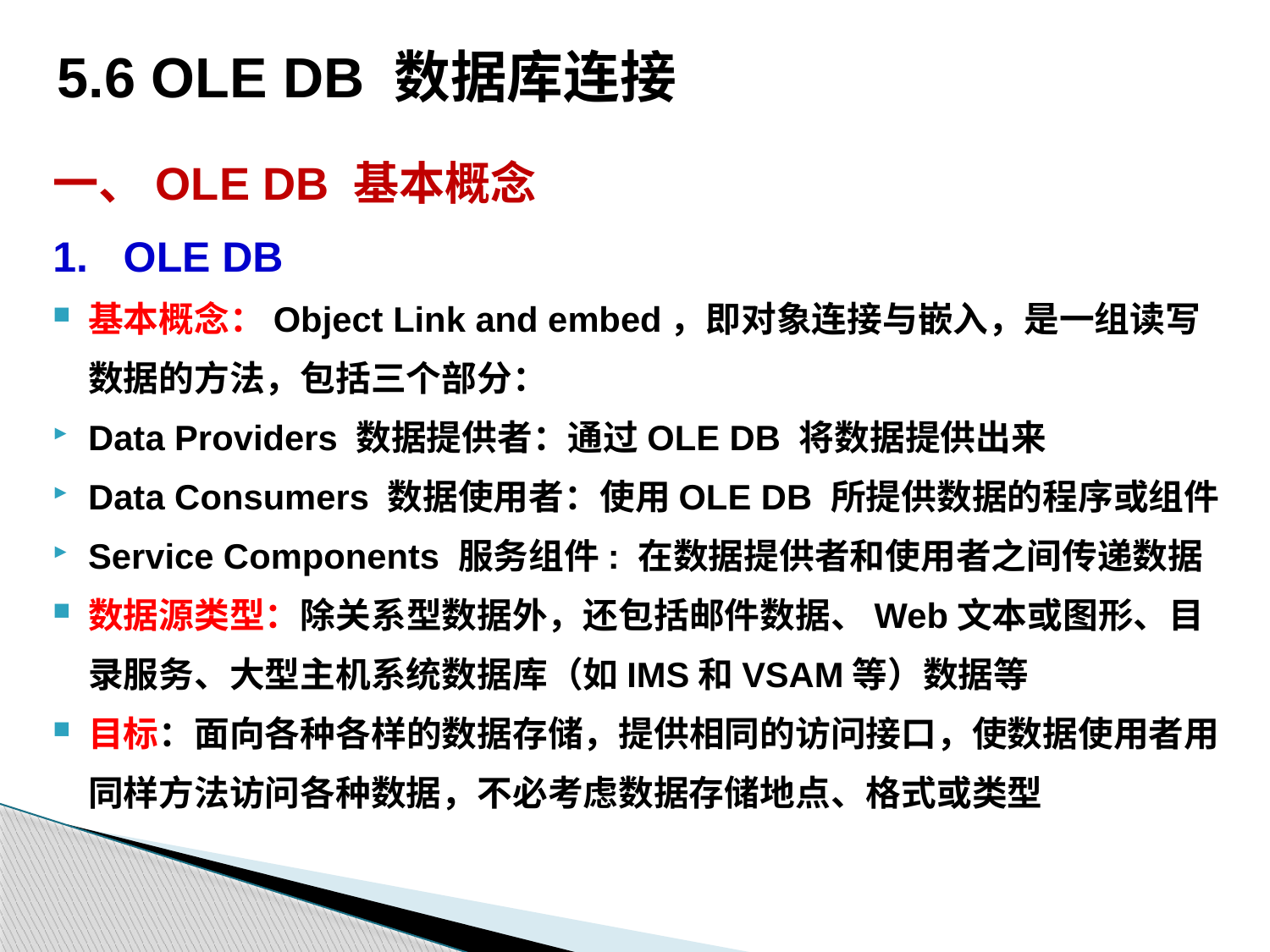

# 5.6 OLE DB 数据库连接
一、OLE DB 基本概念
1.   OLE DB
基本概念：Object Link and embed，即对象连接与嵌入，是一组读写数据的方法，包括三个部分：
Data Providers 数据提供者：通过OLE DB 将数据提供出来
Data Consumers 数据使用者：使用OLE DB 所提供数据的程序或组件
Service Components 服务组件: 在数据提供者和使用者之间传递数据
数据源类型：除关系型数据外，还包括邮件数据、Web文本或图形、目录服务、大型主机系统数据库（如IMS和VSAM等）数据等
目标：面向各种各样的数据存储，提供相同的访问接口，使数据使用者用同样方法访问各种数据，不必考虑数据存储地点、格式或类型